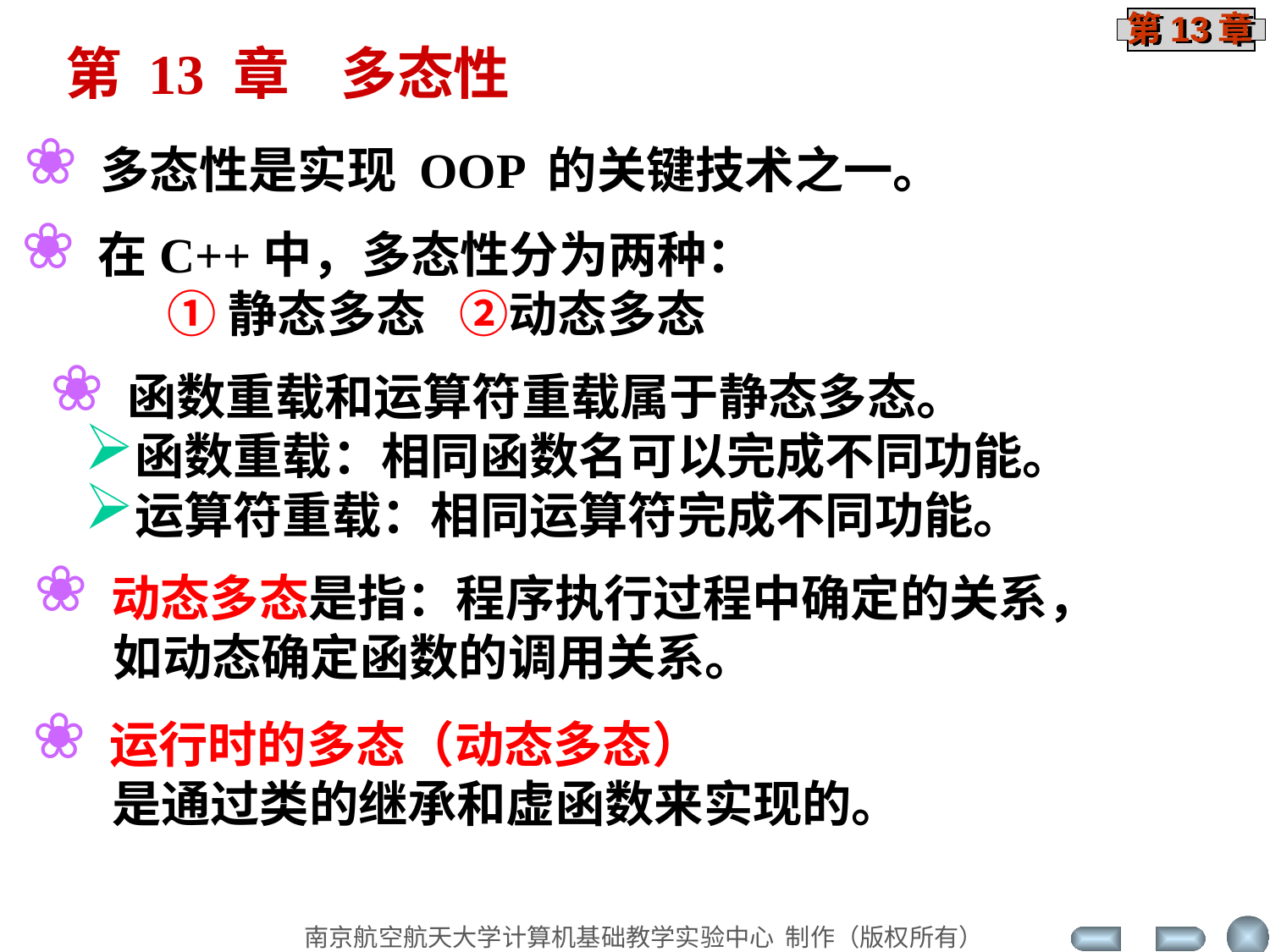

第 13 章    多态性
 多态性是实现 OOP 的关键技术之一。
 在C++中，多态性分为两种：
             ①静态多态   ②动态多态
 函数重载和运算符重载属于静态多态。
函数重载：相同函数名可以完成不同功能。
运算符重载：相同运算符完成不同功能。
 动态多态是指：程序执行过程中确定的关系，
      如动态确定函数的调用关系。
 运行时的多态（动态多态）
      是通过类的继承和虚函数来实现的。